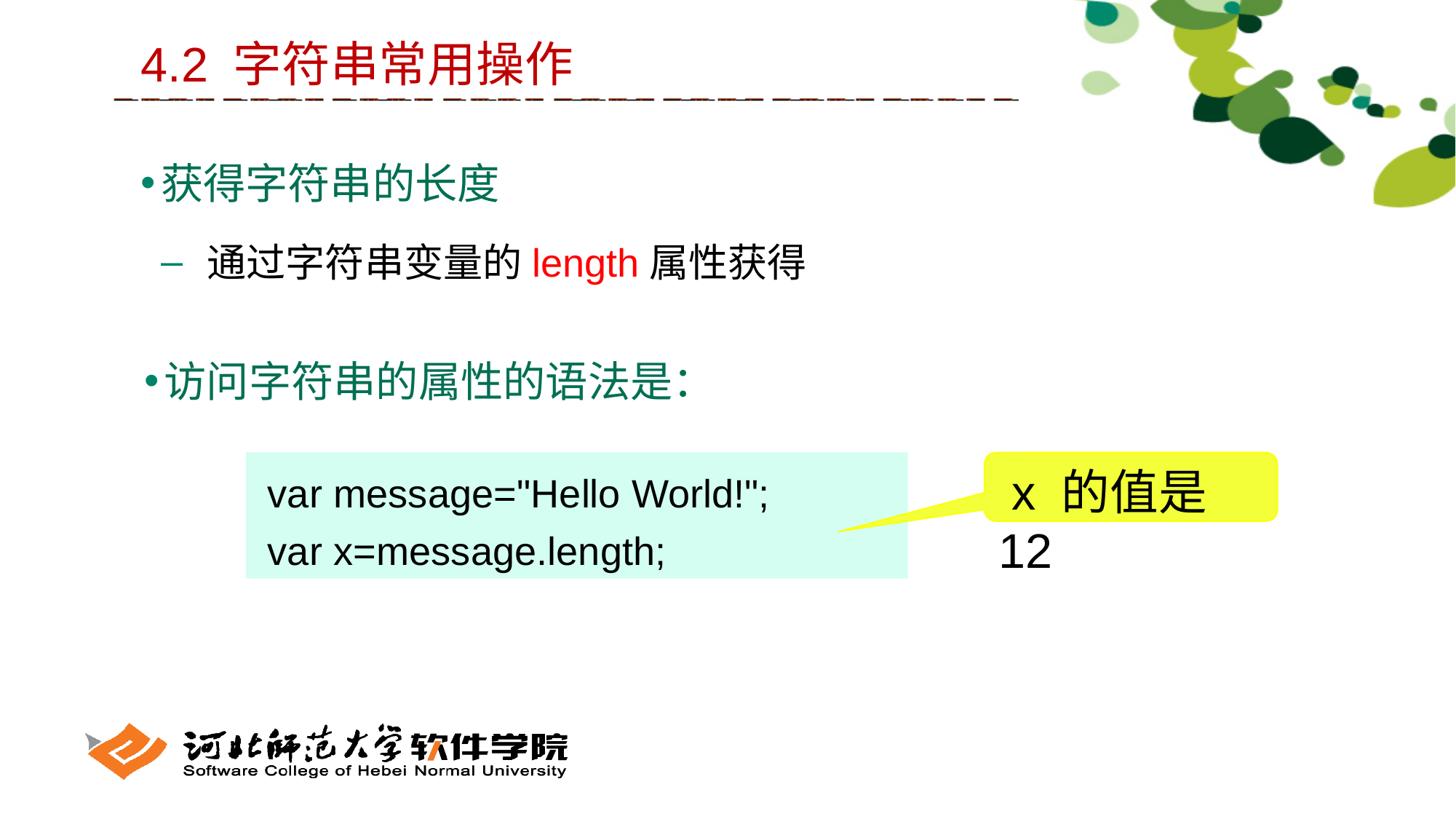

4.2 字符串常用操作
获得字符串的长度
 通过字符串变量的length属性获得
访问字符串的属性的语法是：
 var message="Hello World!";
 var x=message.length;
 x 的值是12